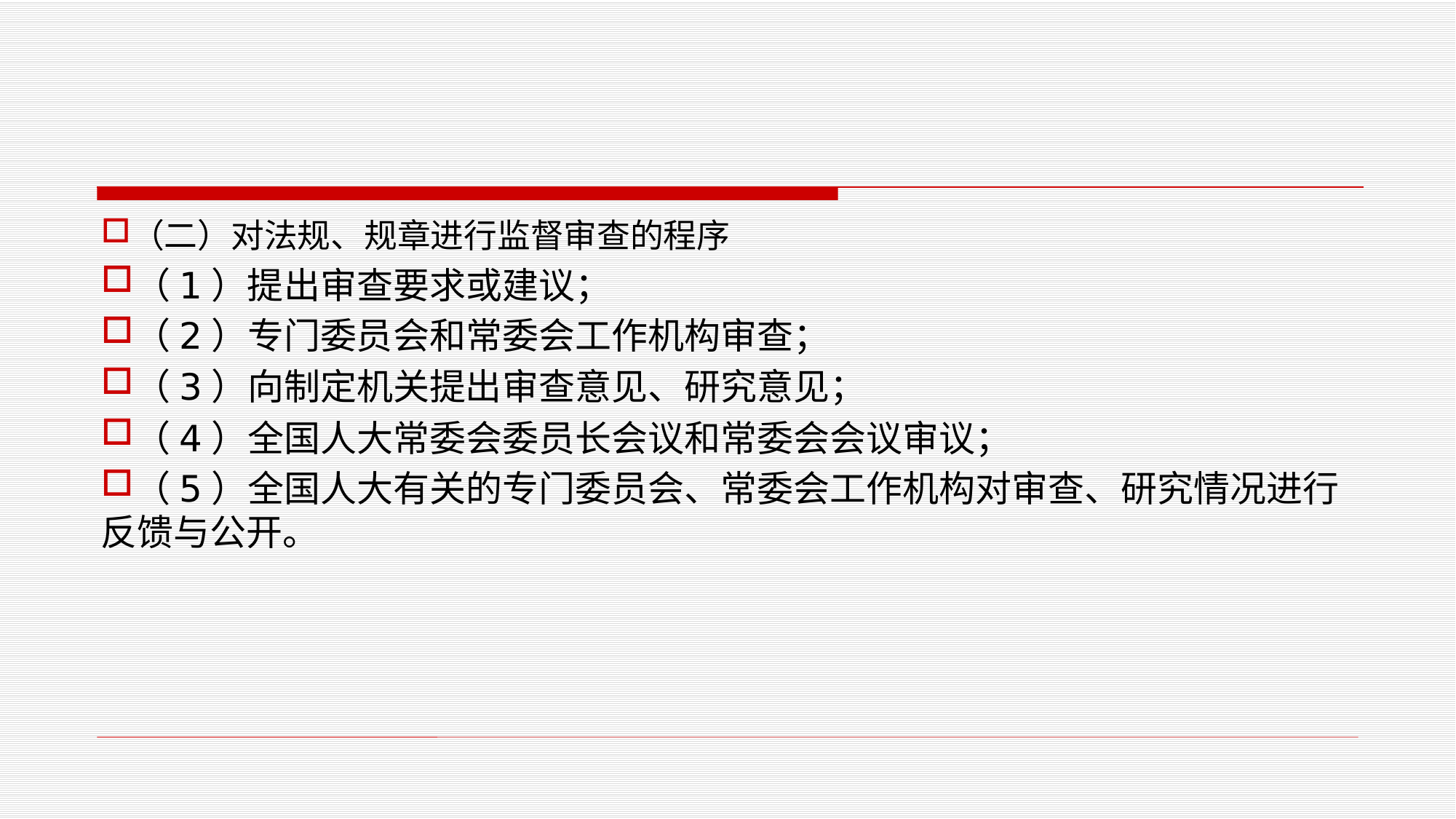

#
（二）对法规、规章进行监督审查的程序
（1）提出审查要求或建议；
（2）专门委员会和常委会工作机构审查；
（3）向制定机关提出审查意见、研究意见；
（4）全国人大常委会委员长会议和常委会会议审议；
（5）全国人大有关的专门委员会、常委会工作机构对审查、研究情况进行反馈与公开。